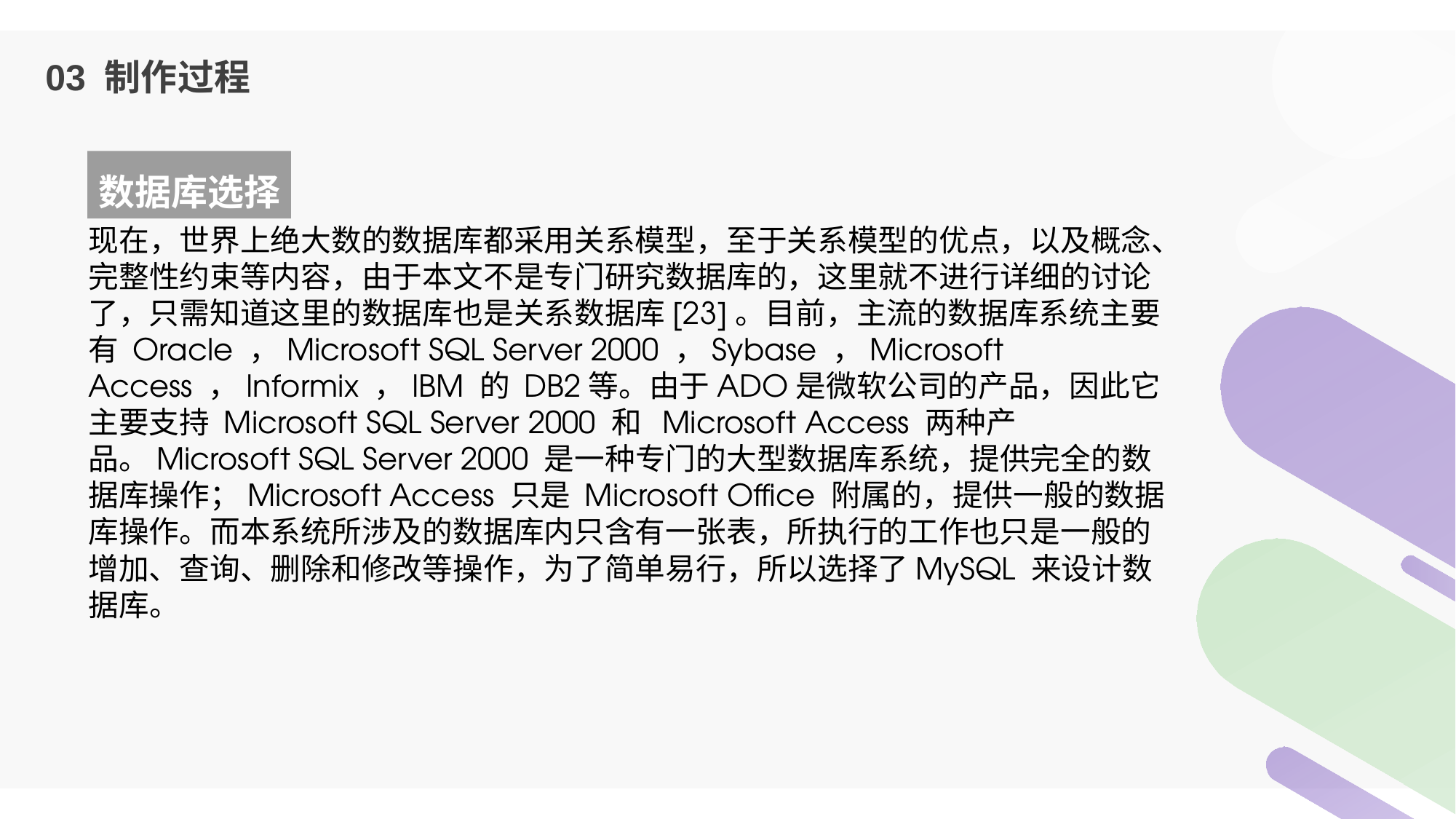

03 制作过程
数据库选择
现在，世界上绝大数的数据库都采用关系模型，至于关系模型的优点，以及概念、完整性约束等内容，由于本文不是专门研究数据库的，这里就不进行详细的讨论了，只需知道这里的数据库也是关系数据库[23]。目前，主流的数据库系统主要有 Oracle ，Microsoft SQL Server 2000 ，Sybase ，Microsoft Access ，Informix ，IBM 的 DB2等。由于ADO是微软公司的产品，因此它主要支持 Microsoft SQL Server 2000 和  Microsoft Access 两种产品。Microsoft SQL Server 2000 是一种专门的大型数据库系统，提供完全的数据库操作；Microsoft Access 只是 Microsoft Office 附属的，提供一般的数据库操作。而本系统所涉及的数据库内只含有一张表，所执行的工作也只是一般的增加、查询、删除和修改等操作，为了简单易行，所以选择了MySQL 来设计数据库。